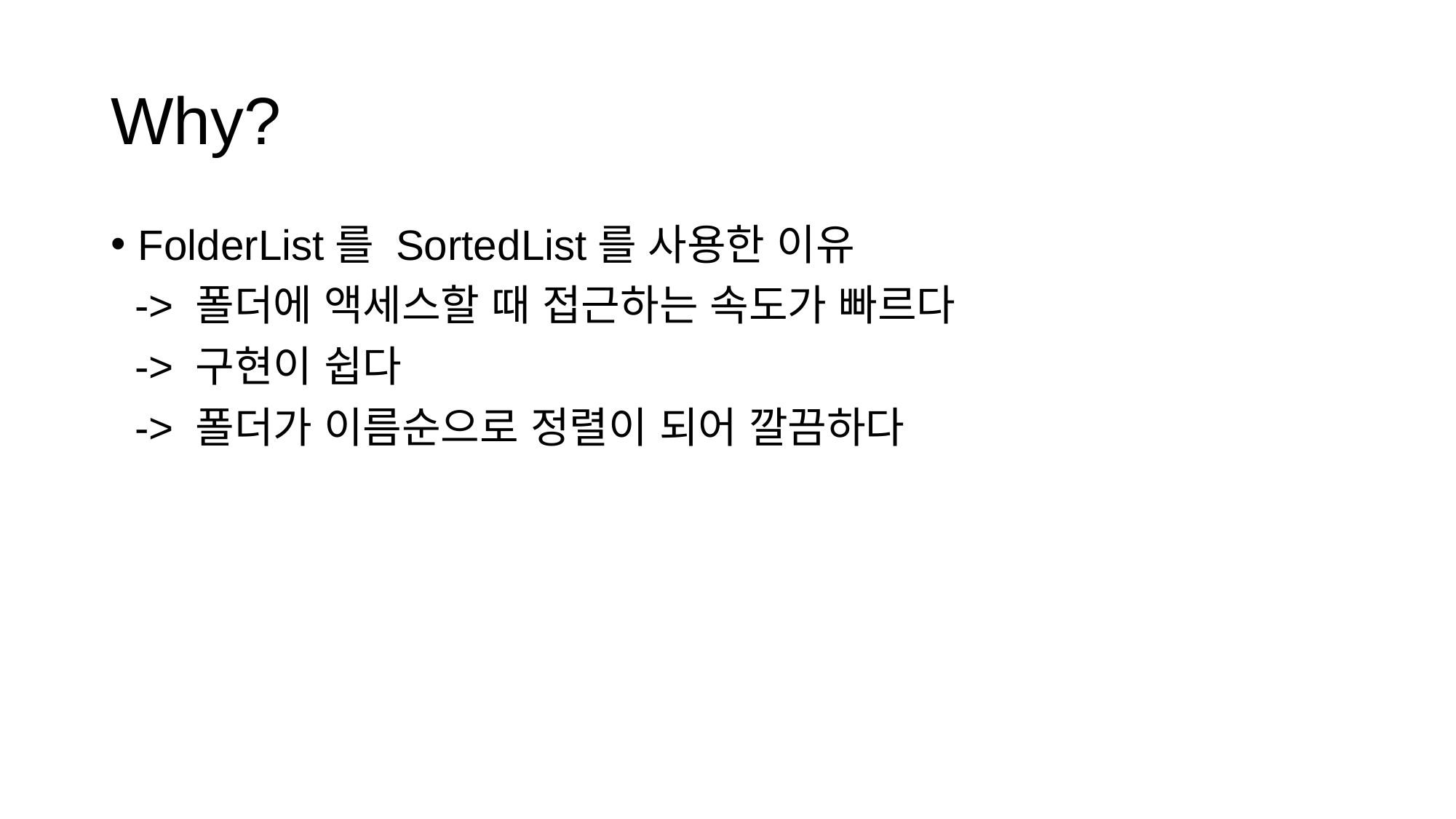

# Why?
FolderList를 SortedList를 사용한 이유
  -> 폴더에 액세스할 때 접근하는 속도가 빠르다
  -> 구현이 쉽다
  -> 폴더가 이름순으로 정렬이 되어 깔끔하다